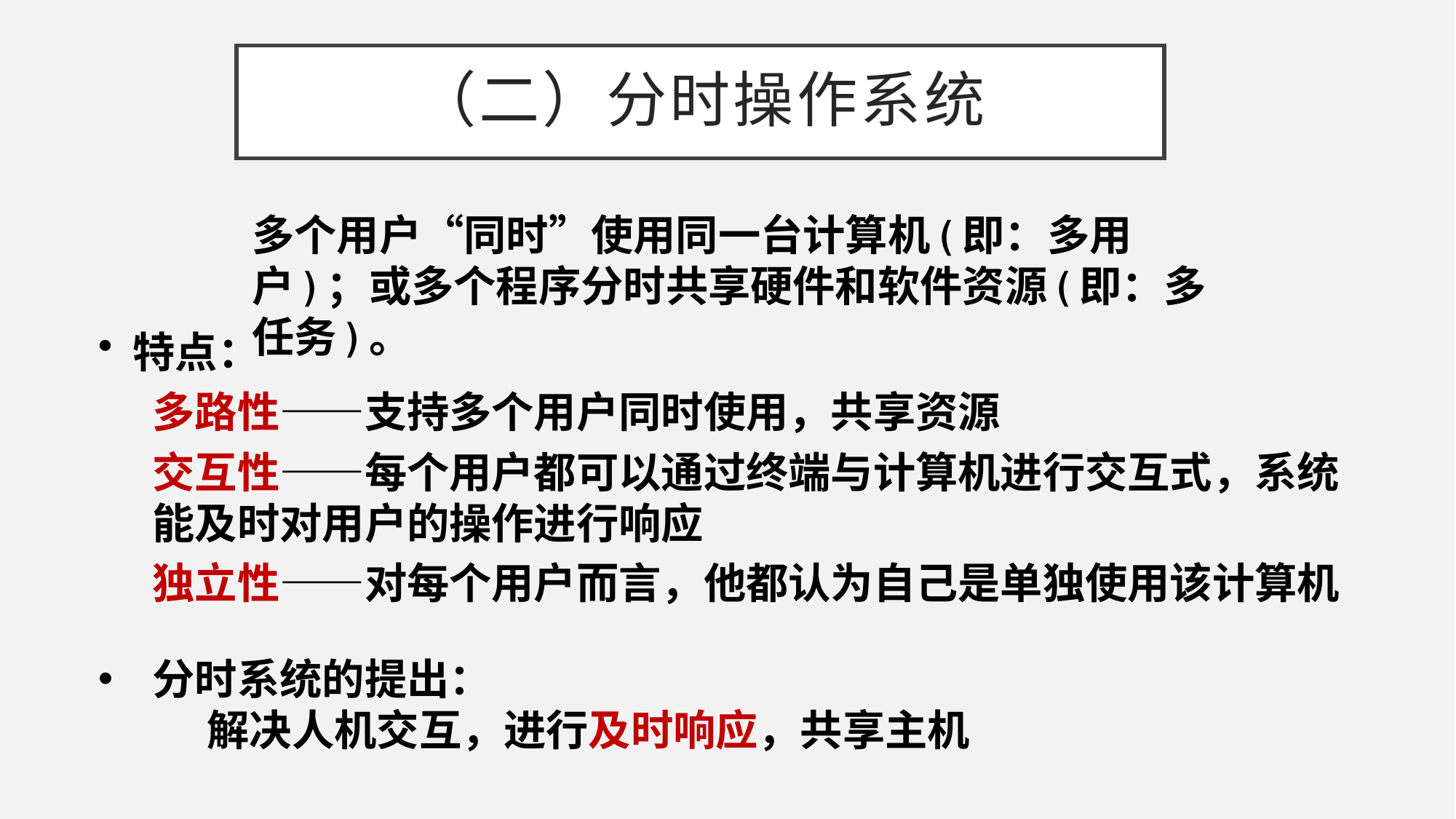

# （二）分时操作系统
多个用户“同时”使用同一台计算机(即：多用户)；或多个程序分时共享硬件和软件资源(即：多任务)。
 特点：
多路性——支持多个用户同时使用，共享资源
交互性——每个用户都可以通过终端与计算机进行交互式，系统能及时对用户的操作进行响应
独立性——对每个用户而言，他都认为自己是单独使用该计算机
分时系统的提出：
解决人机交互，进行及时响应，共享主机